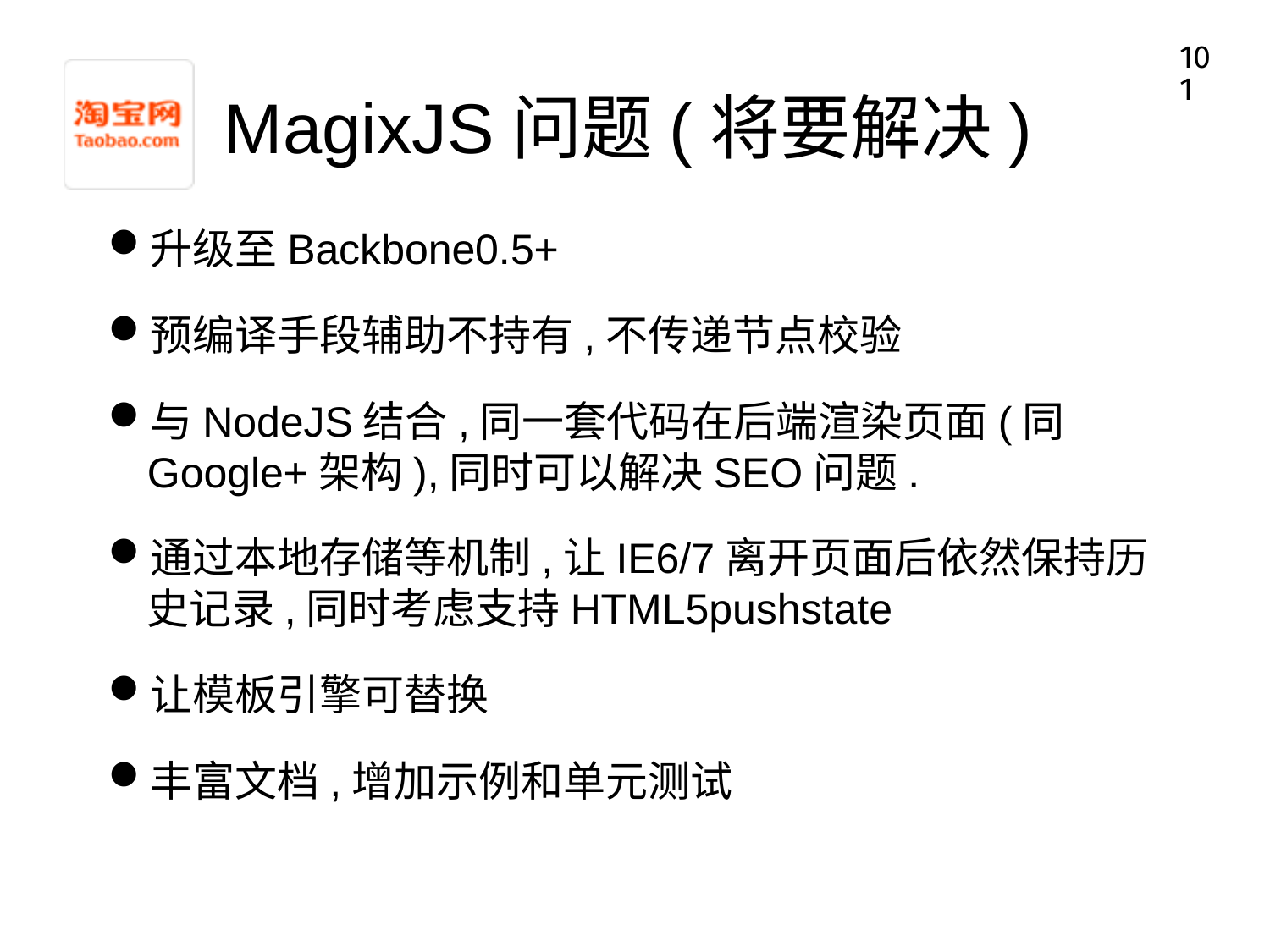

101
# MagixJS问题(将要解决)
升级至Backbone0.5+
预编译手段辅助不持有,不传递节点校验
与NodeJS结合,同一套代码在后端渲染页面(同Google+架构),同时可以解决SEO问题.
通过本地存储等机制,让IE6/7离开页面后依然保持历史记录,同时考虑支持HTML5pushstate
让模板引擎可替换
丰富文档,增加示例和单元测试